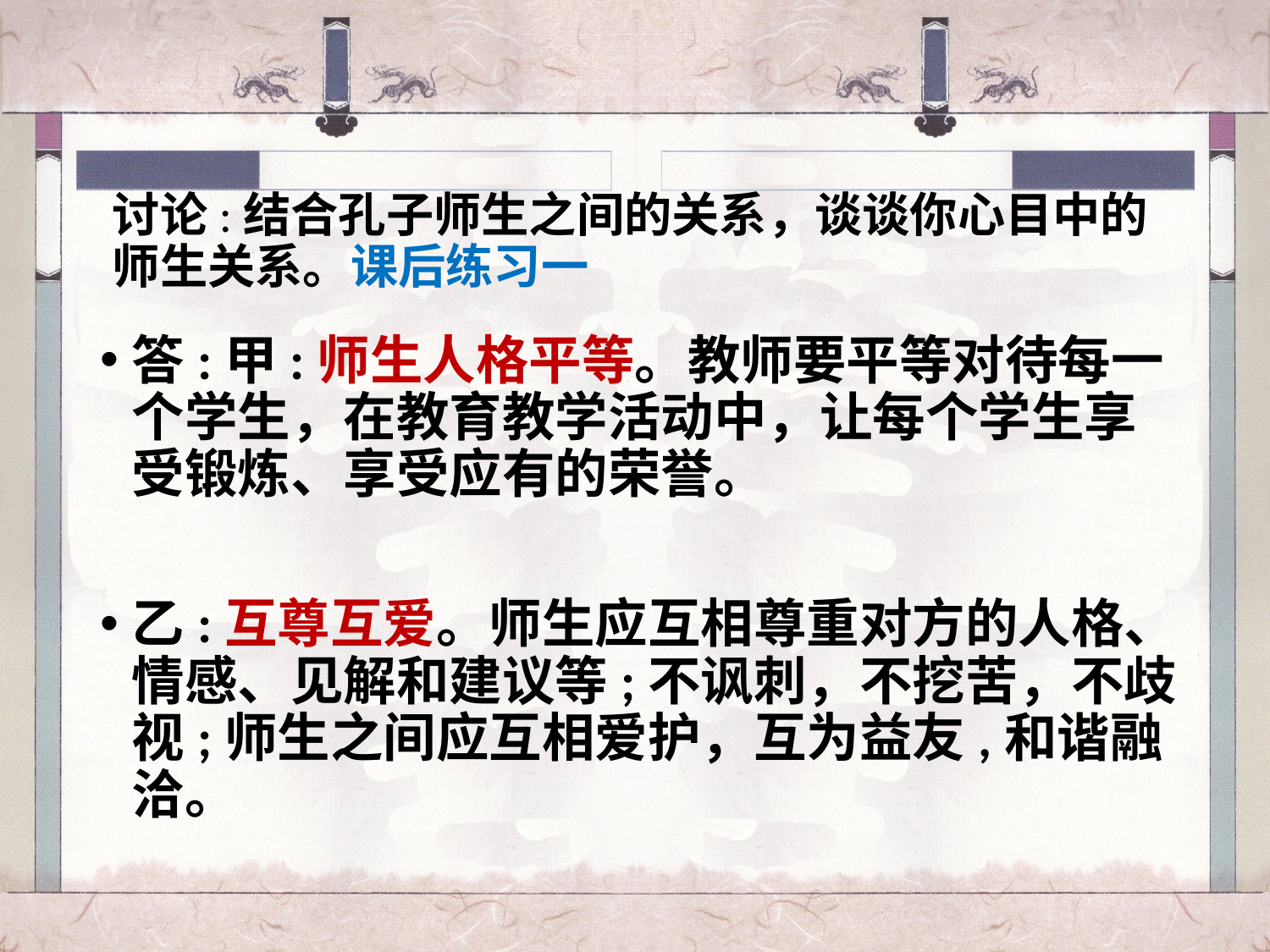

# 讨论:结合孔子师生之间的关系，谈谈你心目中的师生关系。课后练习一
答:甲:师生人格平等。教师要平等对待每一个学生，在教育教学活动中，让每个学生享受锻炼、享受应有的荣誉。

乙:互尊互爱。师生应互相尊重对方的人格、情感、见解和建议等;不讽刺，不挖苦，不歧视;师生之间应互相爱护，互为益友,和谐融洽。